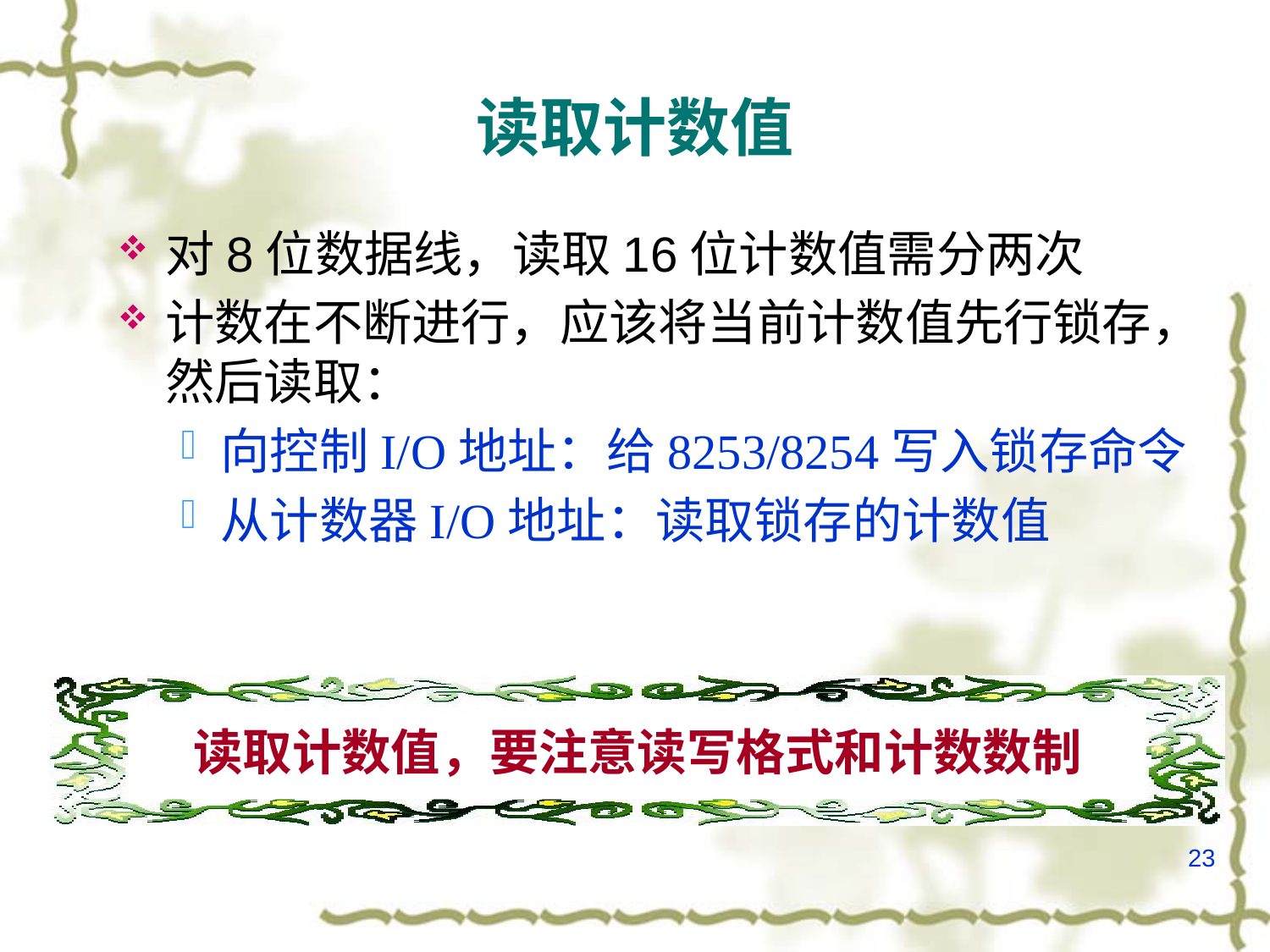

# 读取计数值
对8位数据线，读取16位计数值需分两次
计数在不断进行，应该将当前计数值先行锁存，然后读取：
向控制I/O地址：给8253/8254写入锁存命令
从计数器I/O地址：读取锁存的计数值
读取计数值，要注意读写格式和计数数制
23